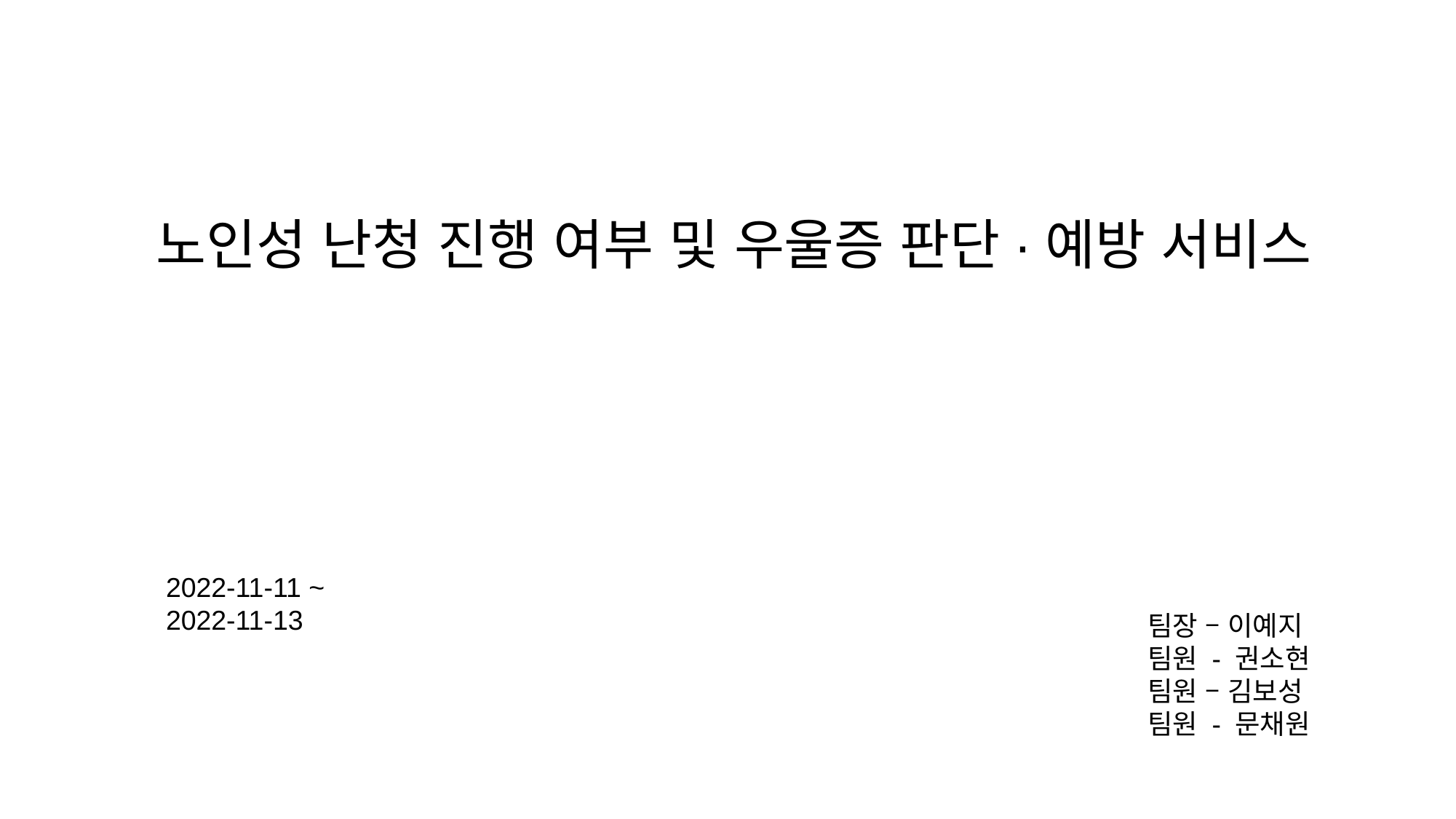

노인성 난청 진행 여부 및 우울증 판단·예방 서비스
2022-11-11 ~
2022-11-13
팀장 – 이예지
팀원 - 권소현
팀원 – 김보성
팀원 - 문채원